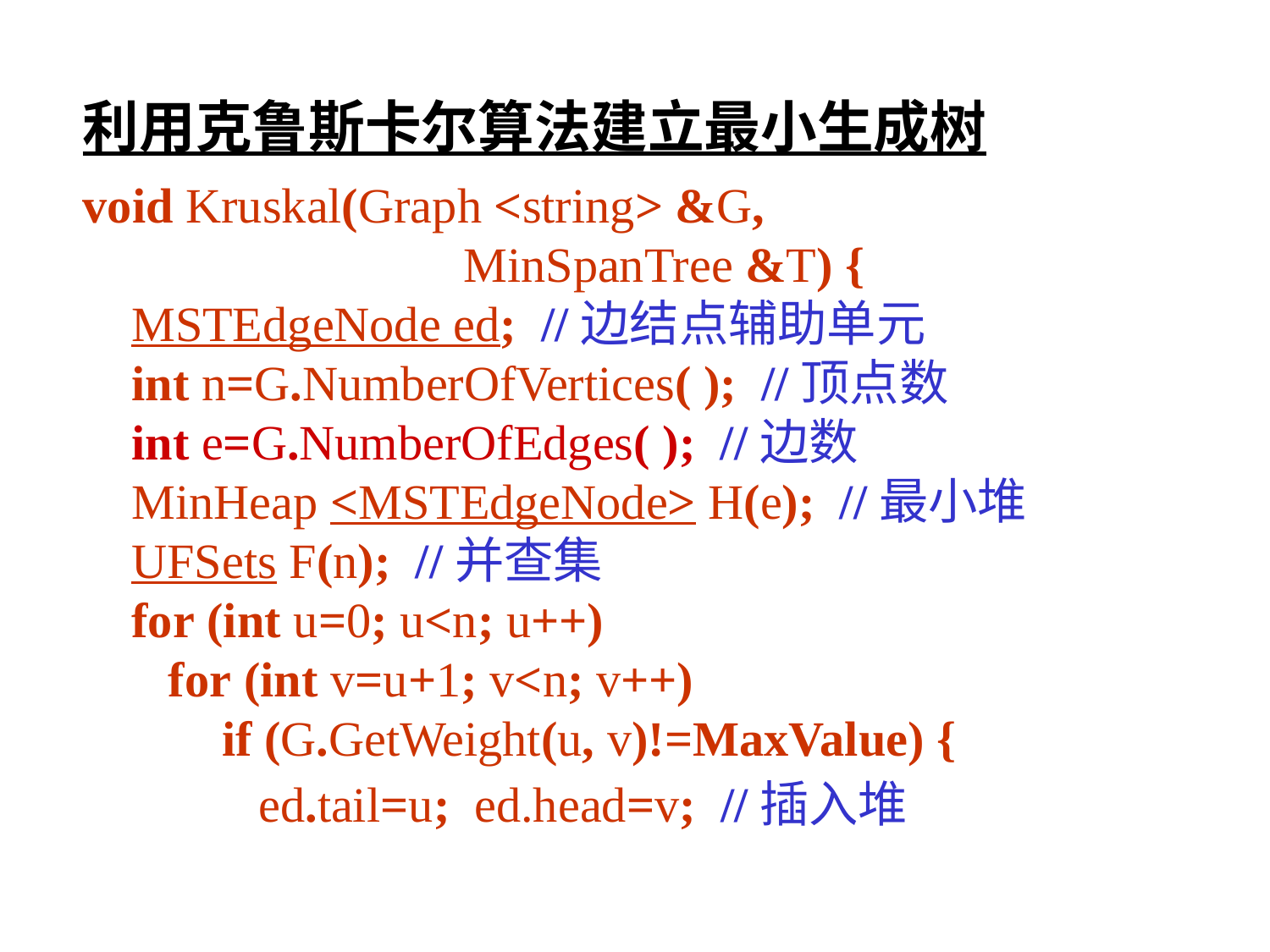

利用克鲁斯卡尔算法建立最小生成树
void Kruskal(Graph <string> &G,
                        	MinSpanTree &T) {
    MSTEdgeNode ed;  //边结点辅助单元
    int n=G.NumberOfVertices( );  //顶点数
    int e=G.NumberOfEdges( );  //边数
    MinHeap <MSTEdgeNode> H(e);  //最小堆
    UFSets F(n);  //并查集
    for (int u=0; u<n; u++)
       for (int v=u+1; v<n; v++)
	 if (G.GetWeight(u, v)!=MaxValue) {
 	    ed.tail=u;  ed.head=v;  //插入堆
116